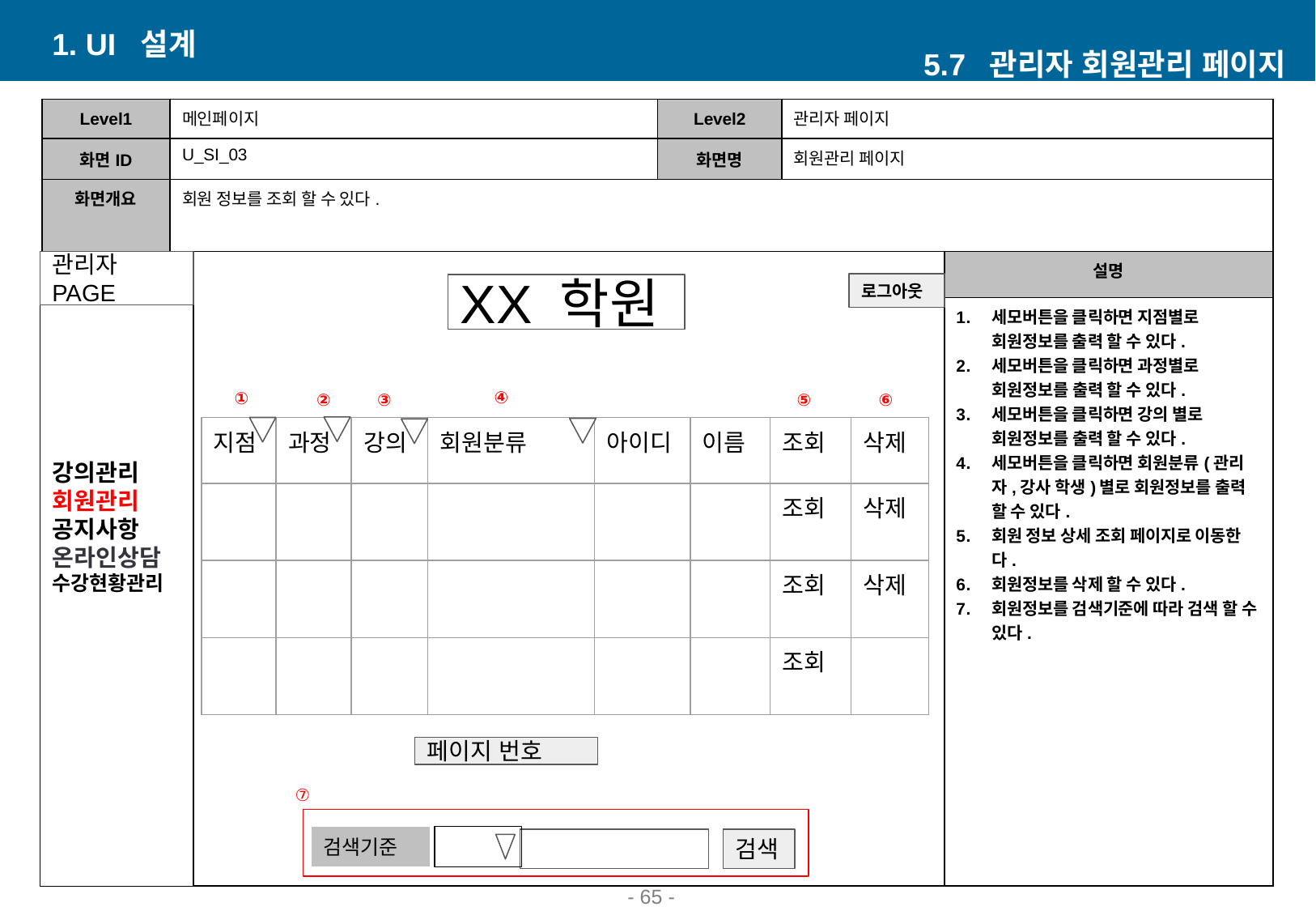

1. UI  설계
5.7  관리자 회원관리 페이지
| Level1 | 메인페이지 | Level2 | 관리자 페이지 |  |
| --- | --- | --- | --- | --- |
| 화면ID | U\_SI\_03 | 화면명 | 회원관리 페이지 |  |
| 화면개요 | 회원 정보를 조회 할 수 있다. |  |  |  |
| XX |  |  |  | 설명 |
|  |  |  |  | 세모버튼을 클릭하면 지점별로 회원정보를 출력 할 수 있다. 세모버튼을 클릭하면 과정별로 회원정보를 출력 할 수 있다. 세모버튼을 클릭하면 강의 별로 회원정보를 출력 할 수 있다. 세모버튼을 클릭하면 회원분류(관리자,강사 학생)별로 회원정보를 출력 할 수 있다. 회원 정보 상세 조회 페이지로 이동한다. 회원정보를 삭제 할 수 있다. 회원정보를 검색기준에 따라 검색 할 수 있다. |

강의관리
회원관리
공지사항
온라인상담
수강현황관리

관리자 PAGE
로그아웃
XX 학원
①
④
③
⑤
⑥
②

| 지점 | 과정 | 강의 | 회원분류 | 아이디 | 이름 | 조회 | 삭제 |
| --- | --- | --- | --- | --- | --- | --- | --- |
|  |  |  |  |  |  | 조회 | 삭제 |
|  |  |  |  |  |  | 조회 | 삭제 |
|  |  |  |  |  |  | 조회 |  |

페이지 번호
⑦

검색기준

검색

- 65 -